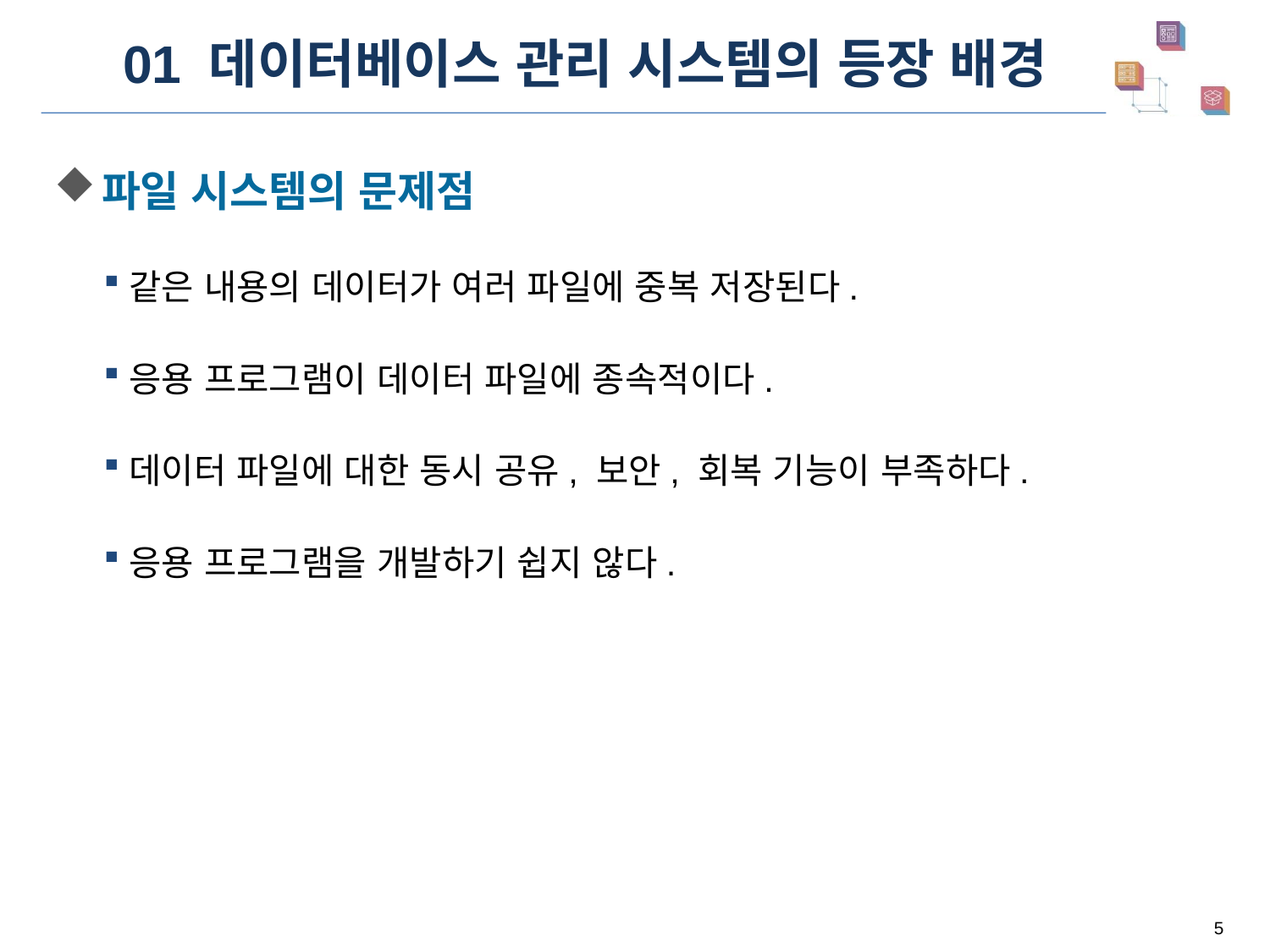

# 01 데이터베이스 관리 시스템의 등장 배경
파일 시스템의 문제점
같은 내용의 데이터가 여러 파일에 중복 저장된다.
응용 프로그램이 데이터 파일에 종속적이다.
데이터 파일에 대한 동시 공유, 보안, 회복 기능이 부족하다.
응용 프로그램을 개발하기 쉽지 않다.